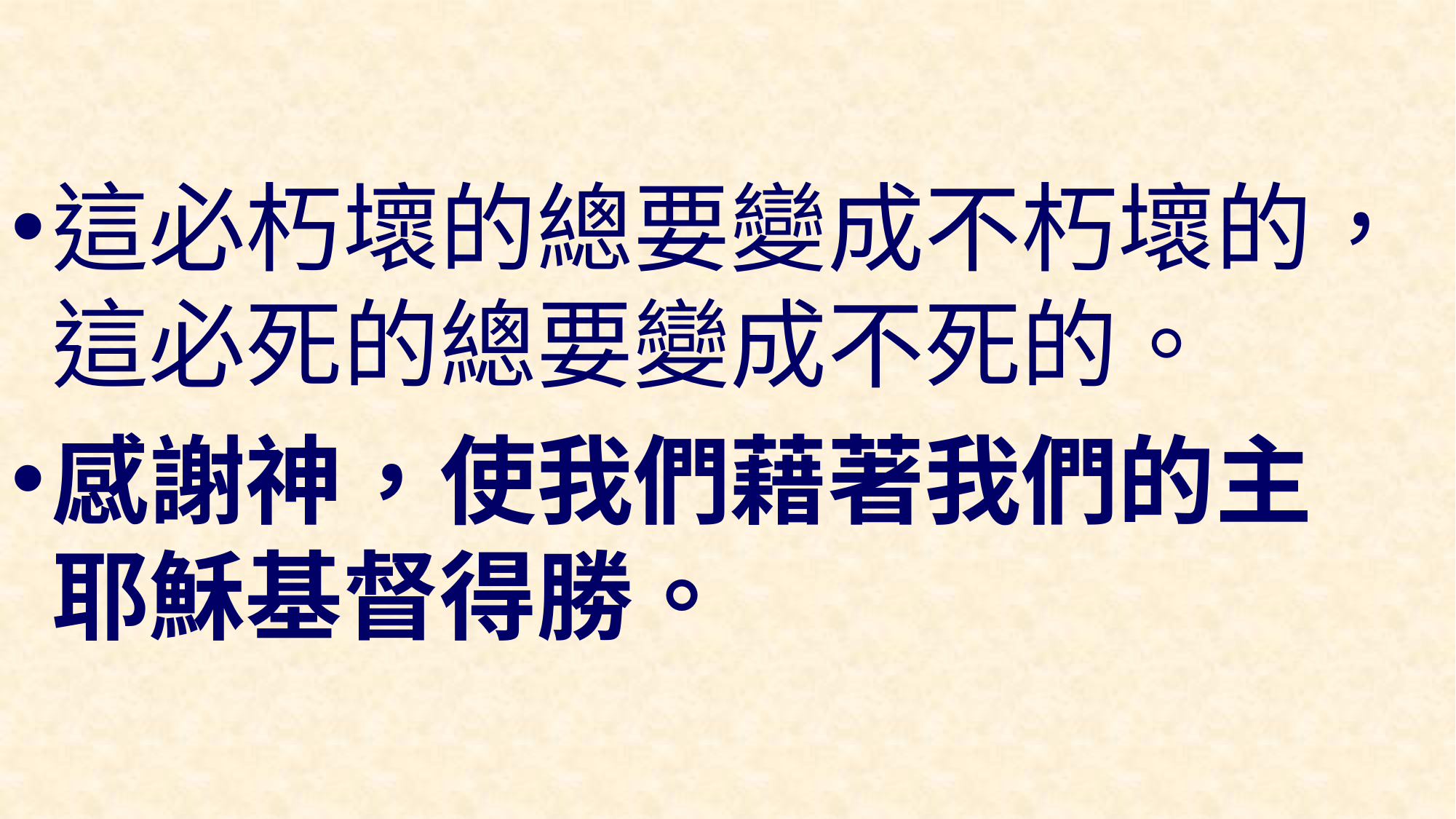

這必朽壞的總要變成不朽壞的，這必死的總要變成不死的。
感謝神，使我們藉著我們的主耶穌基督得勝。